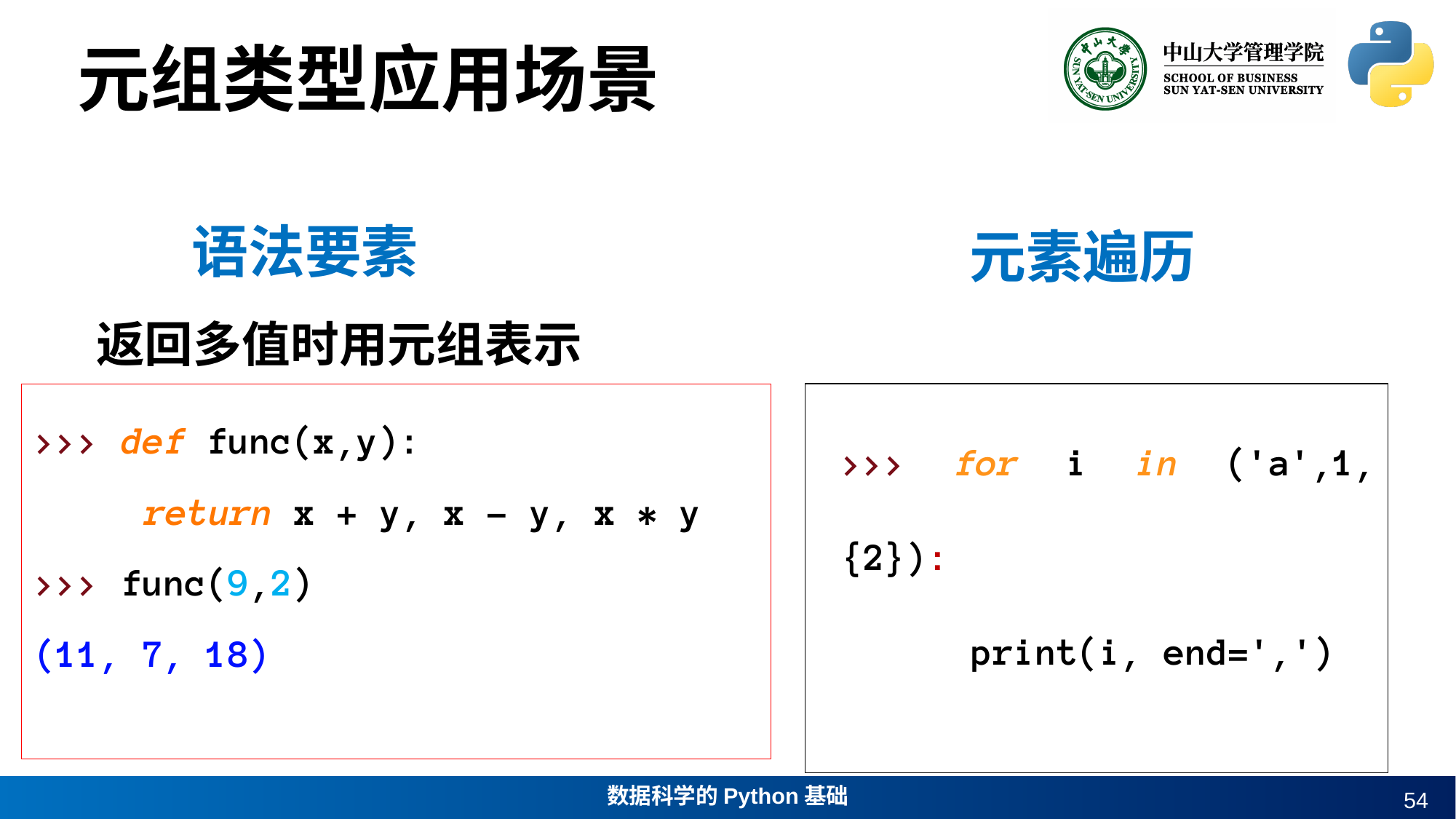

元组类型应用场景
语法要素
元素遍历
返回多值时用元组表示
>>> def func(x,y):
	return x + y, x - y, x * y
>>> func(9,2)
(11, 7, 18)
>>> for i in ('a',1,{2}):
      print(i, end=',')